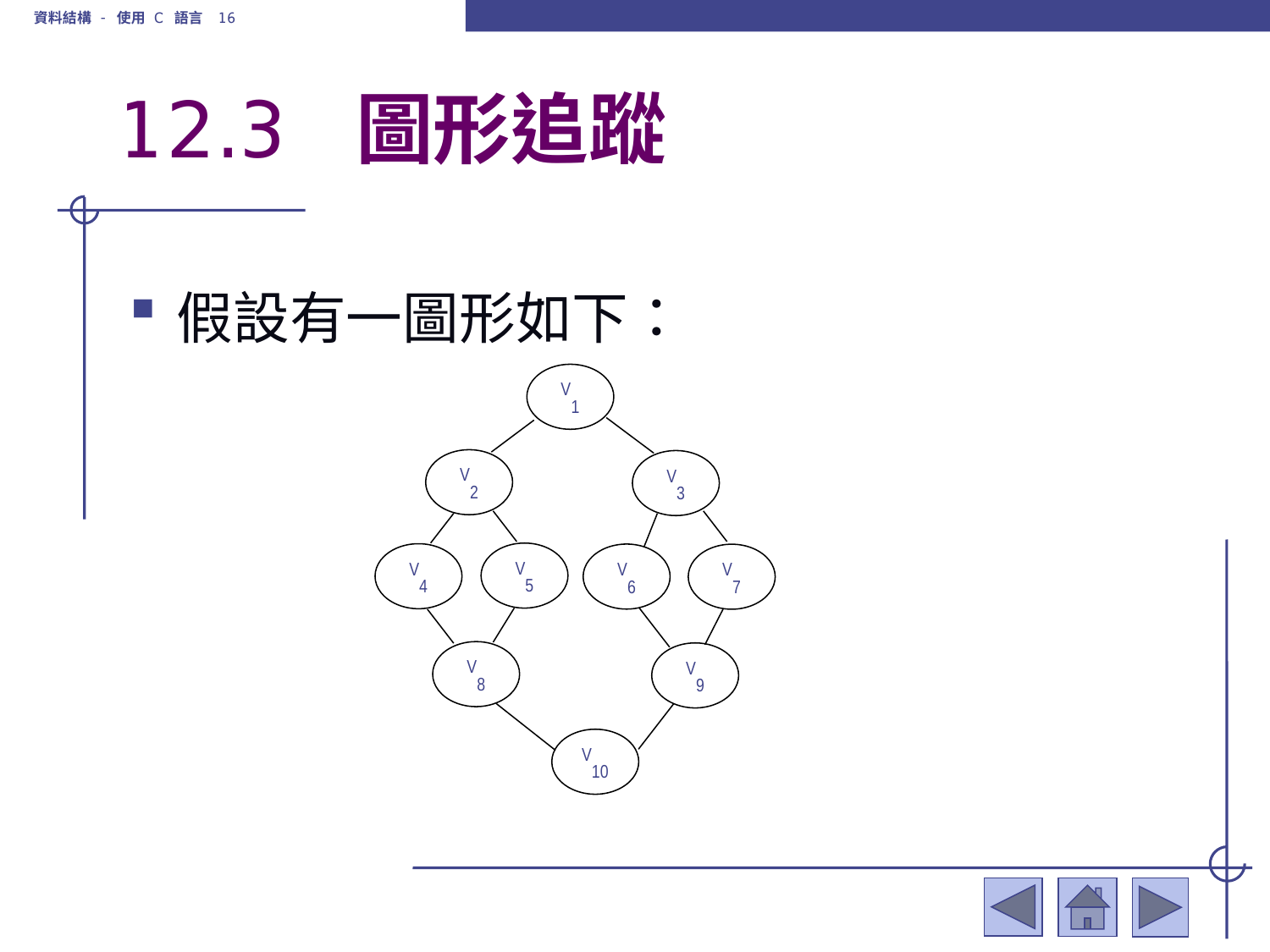

資料結構 - 使用 C 語言   16
# 12.3  圖形追蹤
假設有一圖形如下：

V1

V2
V3

V5
V4
V6
V7

V8
V9

V10